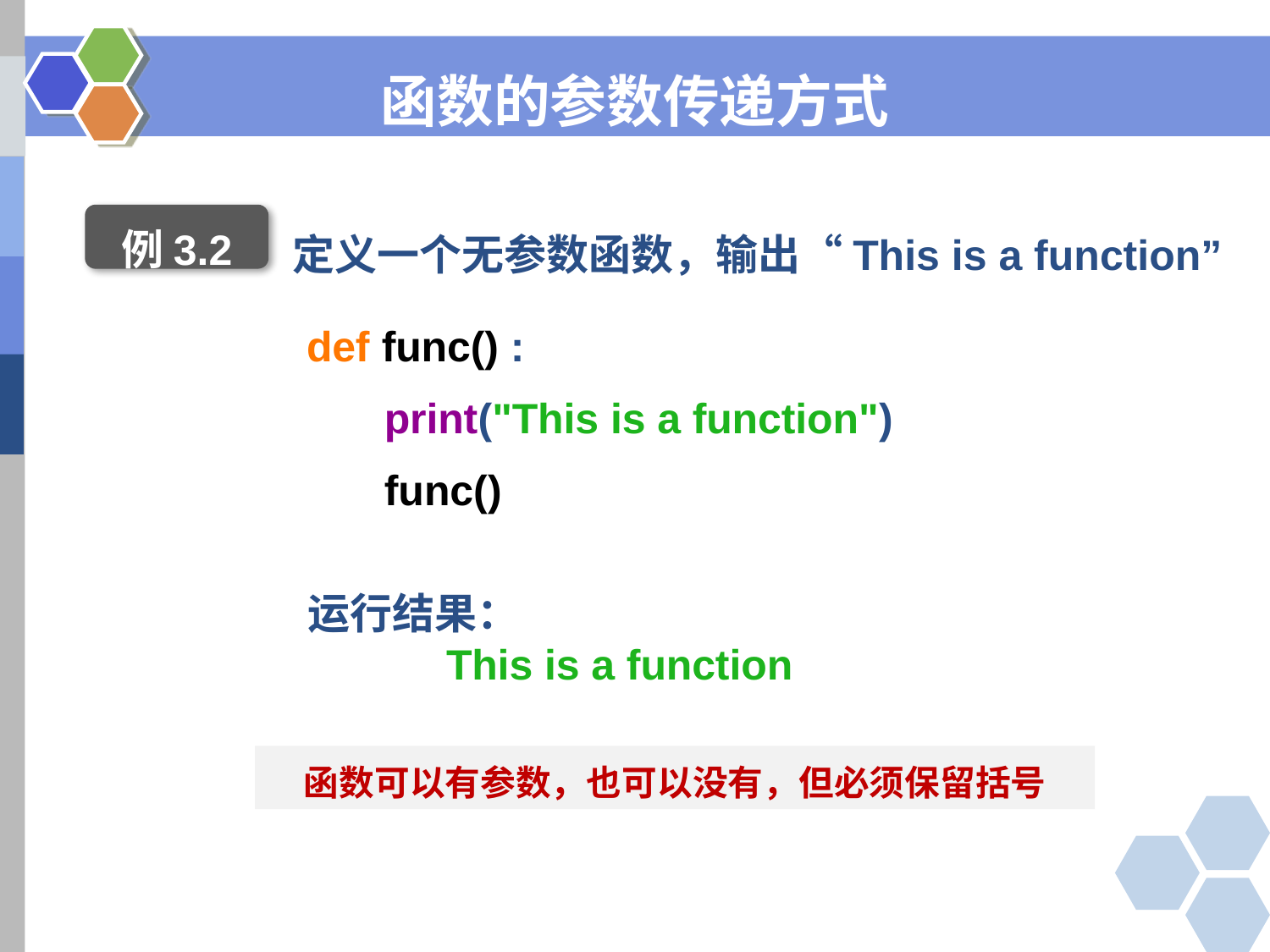

函数的参数传递方式
定义一个无参数函数，输出“This is a function”

例3.2
def func() :
print("This is a function")
func()
运行结果：
	 This is a function
函数可以有参数，也可以没有，但必须保留括号